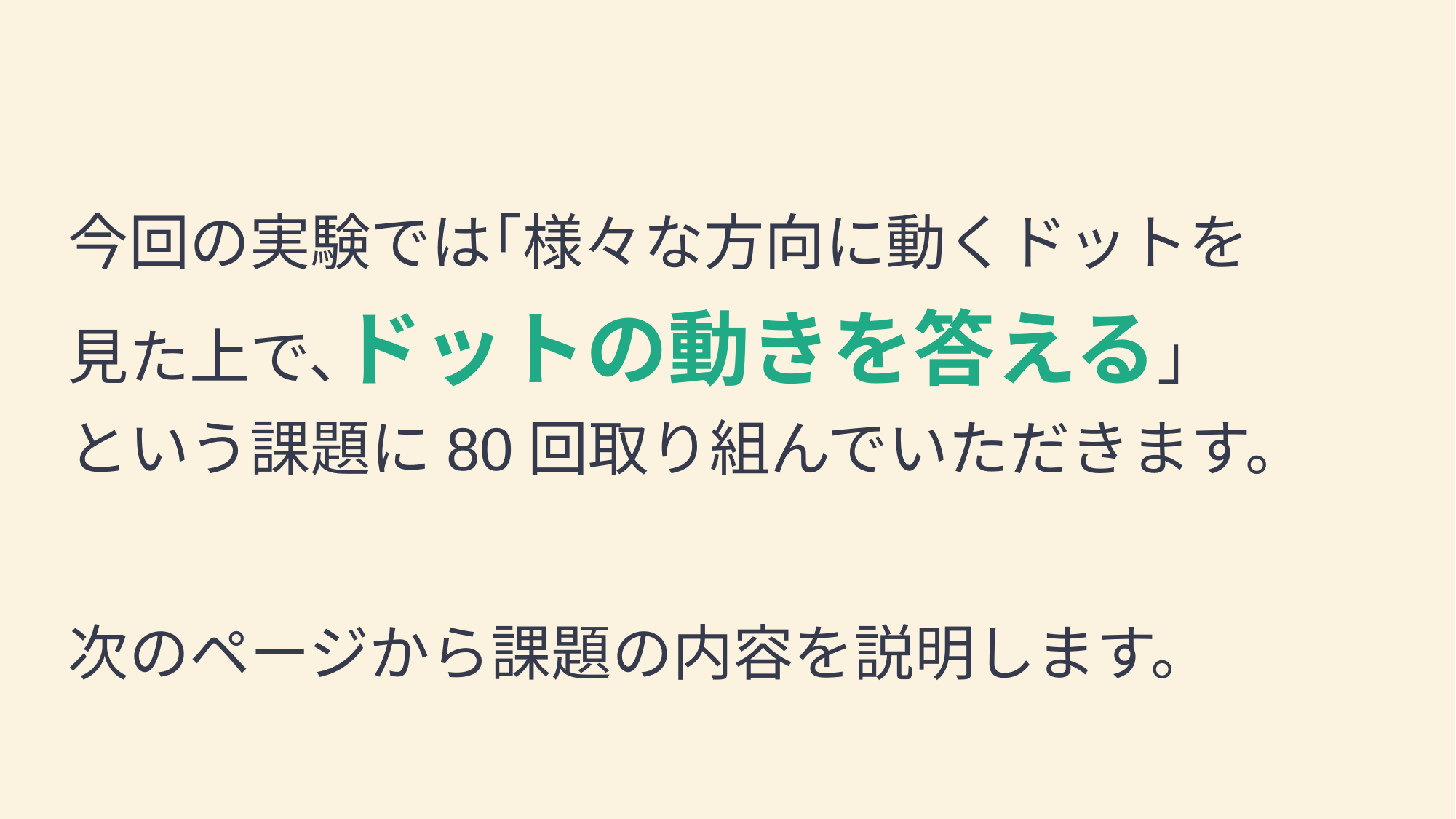

#
今回の実験では｢様々な方向に動くドットを
見た上で､ドットの動きを答える」
という課題に80回取り組んでいただきます。

次のページから課題の内容を説明します。